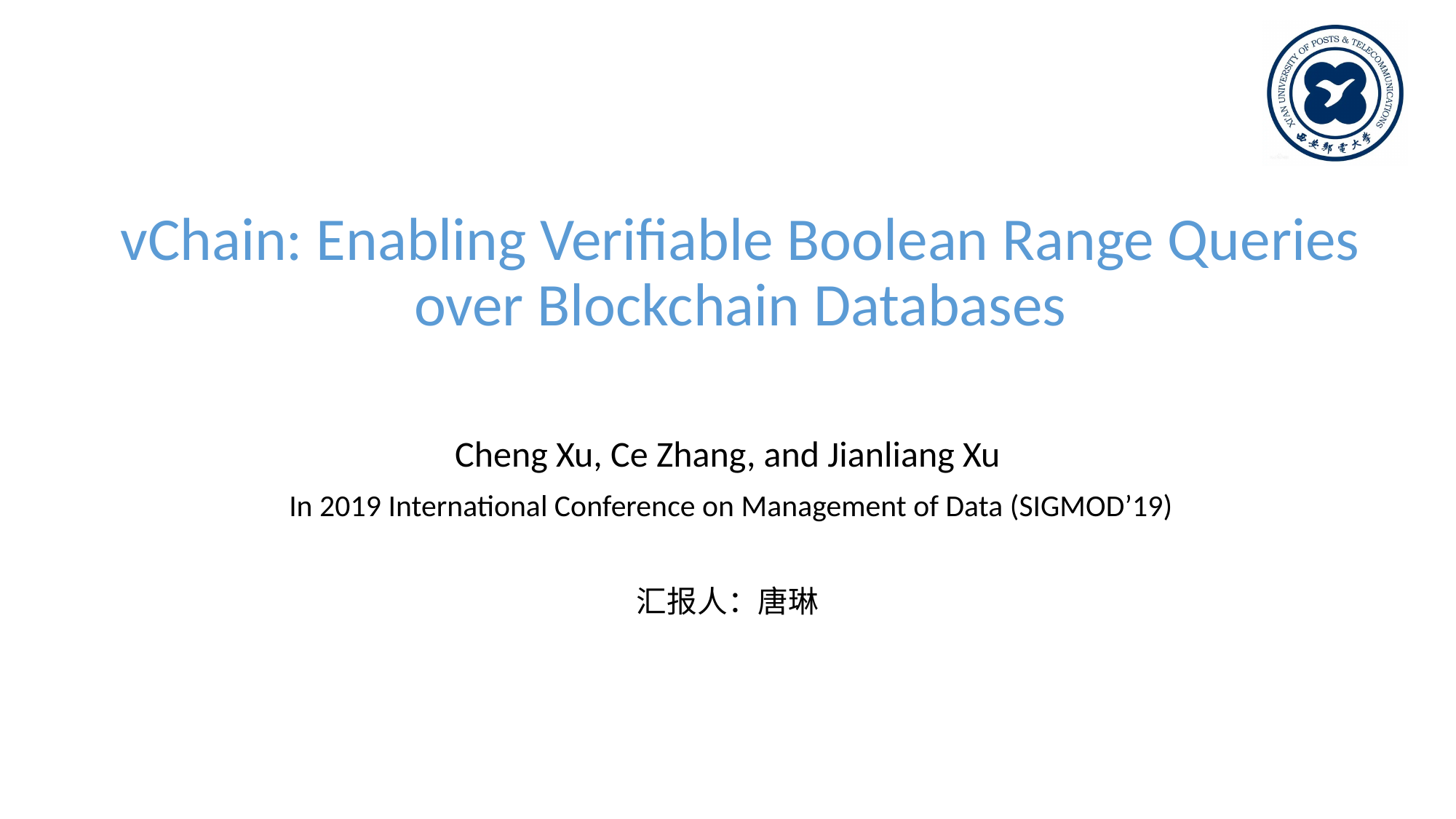

# vChain: Enabling Verifiable Boolean Range Queries over Blockchain Databases
Cheng Xu, Ce Zhang, and Jianliang Xu
 In 2019 International Conference on Management of Data (SIGMOD’19)

汇报人：唐琳